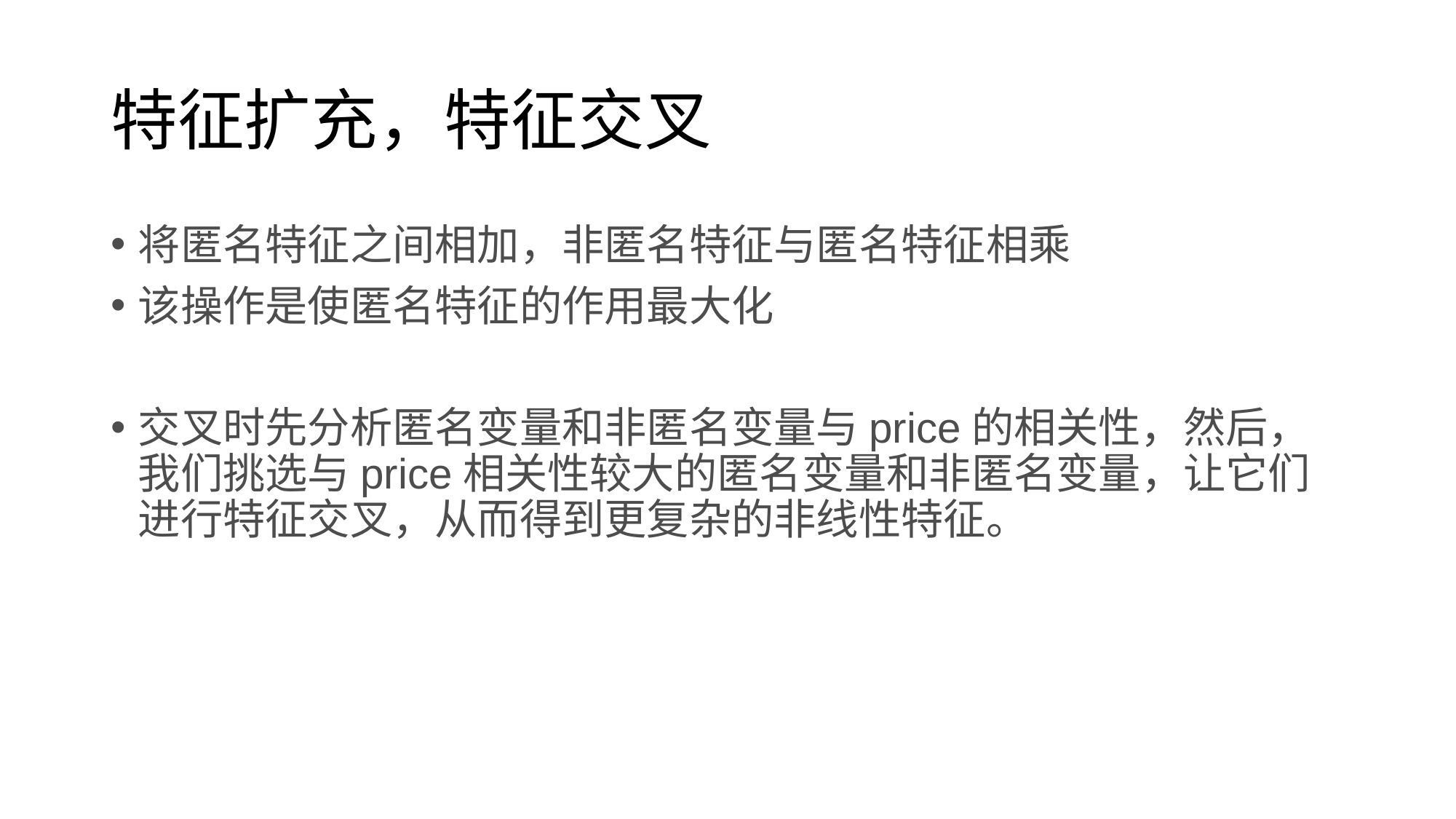

# 特征扩充，特征交叉
将匿名特征之间相加，非匿名特征与匿名特征相乘
该操作是使匿名特征的作用最大化

交叉时先分析匿名变量和非匿名变量与price的相关性，然后，我们挑选与price相关性较大的匿名变量和非匿名变量，让它们进行特征交叉，从而得到更复杂的非线性特征。